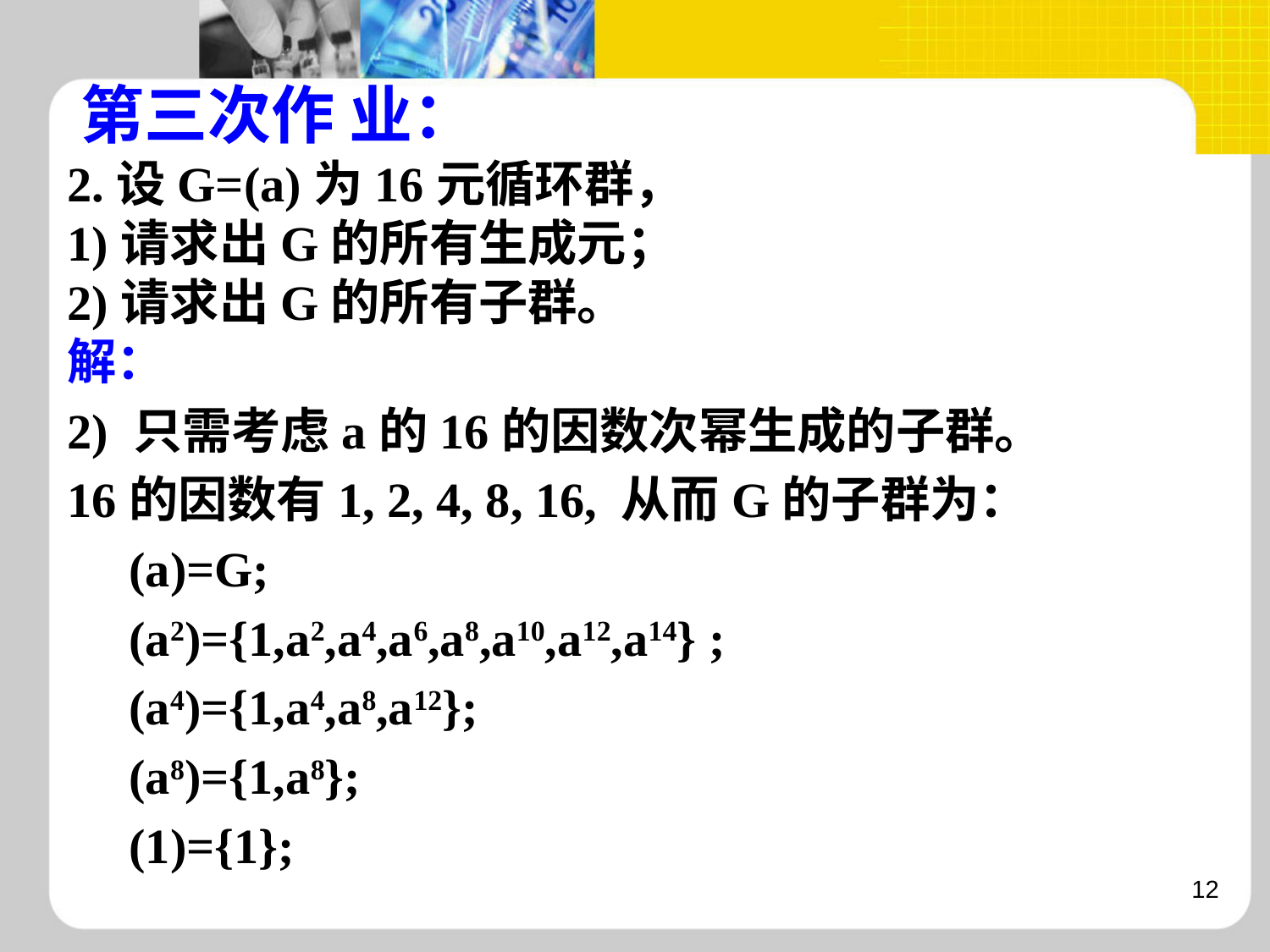

# 第三次作 业：
2.设G=(a)为16元循环群，
1)请求出G的所有生成元；
2)请求出G的所有子群。
解：
2) 只需考虑a的16的因数次幂生成的子群。
16的因数有1, 2, 4, 8, 16, 从而G的子群为：
     (a)=G;
     (a2)={1,a2,a4,a6,a8,a10,a12,a14} ;
     (a4)={1,a4,a8,a12};
     (a8)={1,a8};
     (1)={1};

12